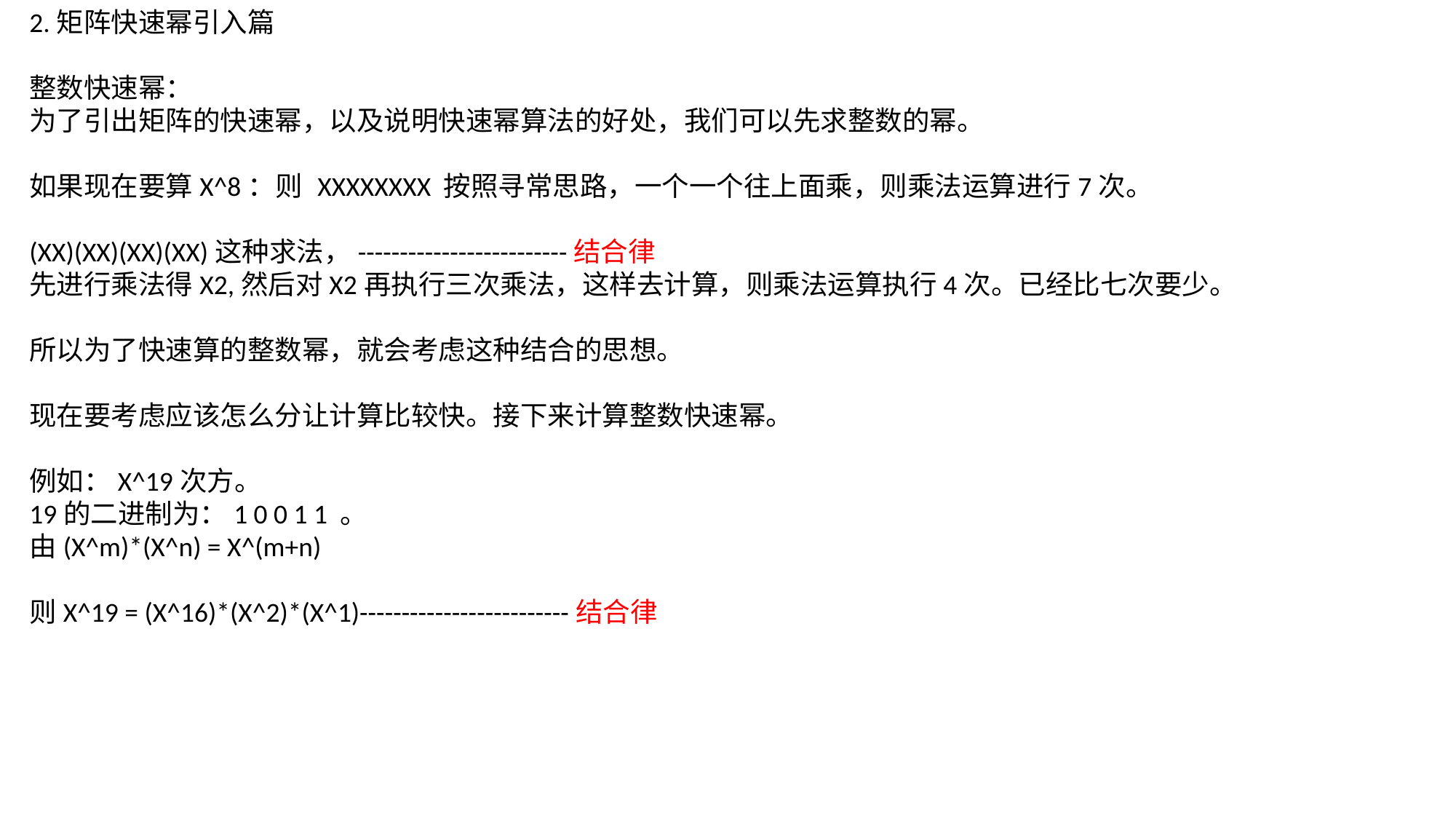

2.矩阵快速幂引入篇

整数快速幂：
为了引出矩阵的快速幂，以及说明快速幂算法的好处，我们可以先求整数的幂。

如果现在要算X^8：则 XXXXXXXX 按照寻常思路，一个一个往上面乘，则乘法运算进行7次。

(XX)(XX)(XX)(XX)这种求法，-------------------------结合律
先进行乘法得X2,然后对X2再执行三次乘法，这样去计算，则乘法运算执行4次。已经比七次要少。

所以为了快速算的整数幂，就会考虑这种结合的思想。

现在要考虑应该怎么分让计算比较快。接下来计算整数快速幂。

例如：X^19次方。
19的二进制为：1 0 0 1 1 。
由(X^m)*(X^n) = X^(m+n)

则X^19 = (X^16)*(X^2)*(X^1)-------------------------结合律